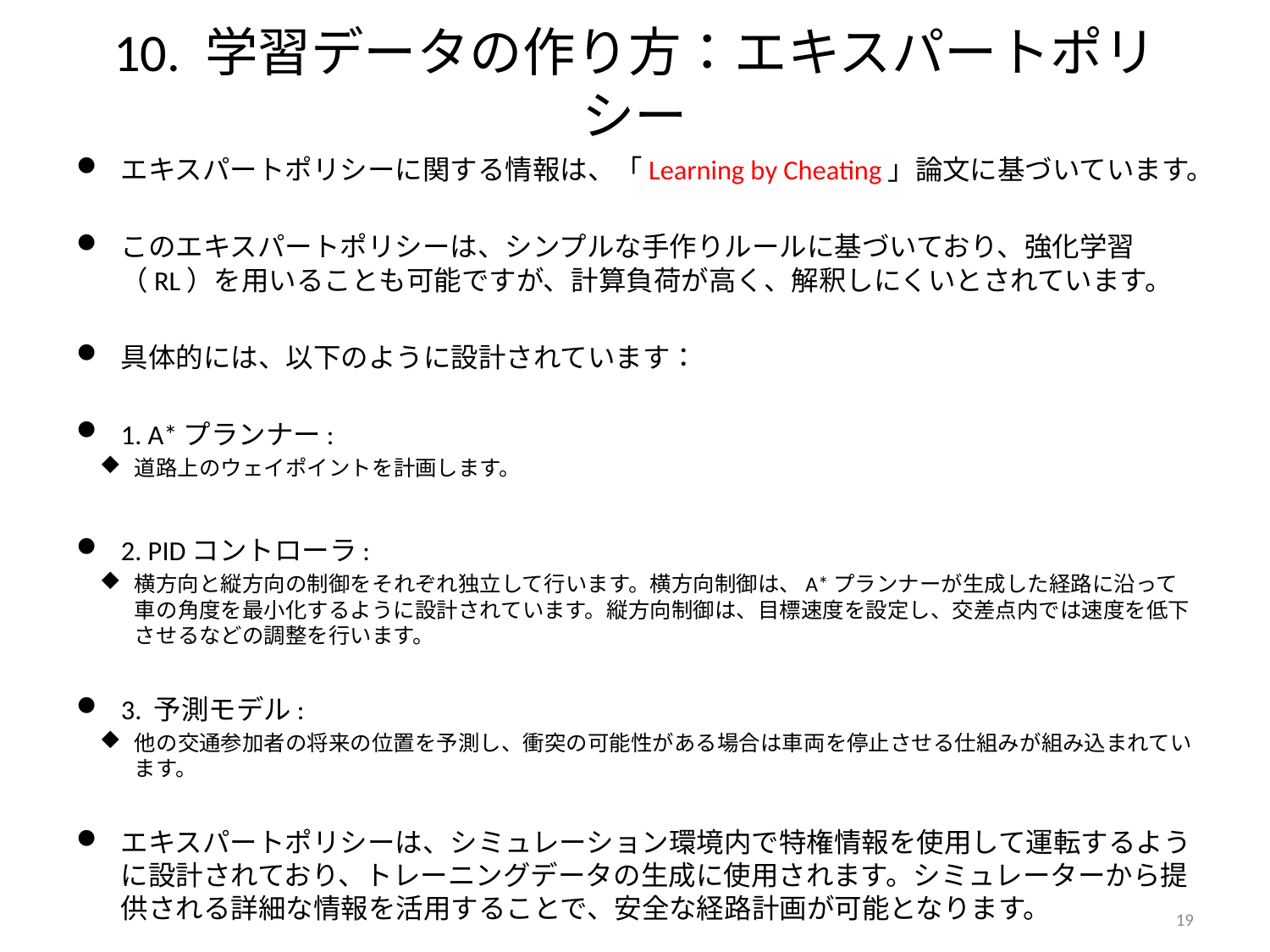

# 10. 学習データの作り方：エキスパートポリシー
エキスパートポリシーに関する情報は、「Learning by Cheating」論文に基づいています。

このエキスパートポリシーは、シンプルな手作りルールに基づいており、強化学習（RL）を用いることも可能ですが、計算負荷が高く、解釈しにくいとされています​​。

具体的には、以下のように設計されています：

1. A*プランナー:
道路上のウェイポイントを計画します。

2. PIDコントローラ:
横方向と縦方向の制御をそれぞれ独立して行います。横方向制御は、A*プランナーが生成した経路に沿って車の角度を最小化するように設計されています。縦方向制御は、目標速度を設定し、交差点内では速度を低下させるなどの調整を行います​​。

3. 予測モデル:
他の交通参加者の将来の位置を予測し、衝突の可能性がある場合は車両を停止させる仕組みが組み込まれています​​。

エキスパートポリシーは、シミュレーション環境内で特権情報を使用して運転するように設計されており、トレーニングデータの生成に使用されます。シミュレーターから提供される詳細な情報を活用することで、安全な経路計画が可能となります​​。
19